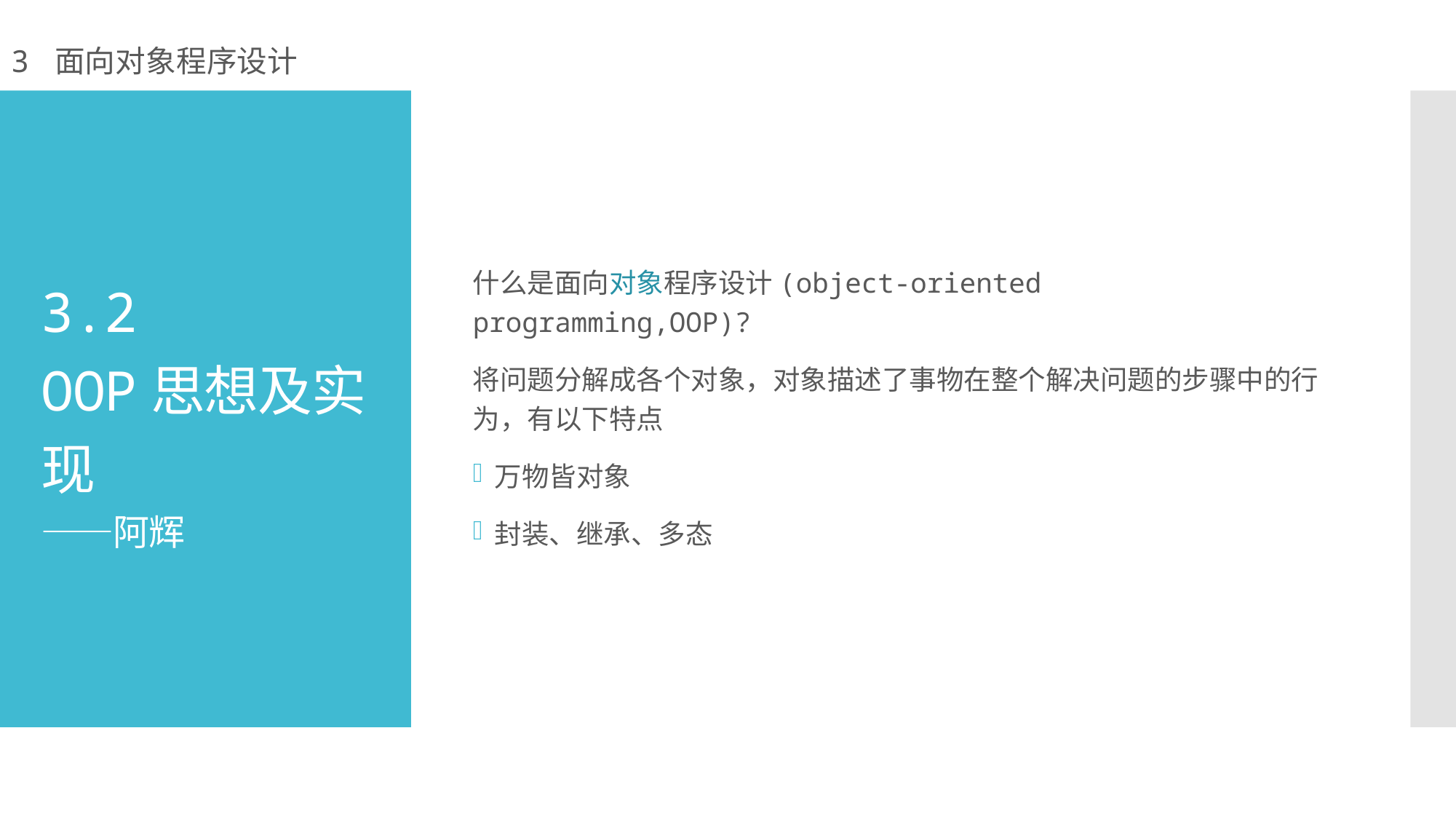

3 面向对象程序设计
什么是面向对象程序设计(object-oriented programming,OOP)?
将问题分解成各个对象，对象描述了事物在整个解决问题的步骤中的行为，有以下特点
万物皆对象
封装、继承、多态
# 3.2 OOP思想及实现 ——阿辉